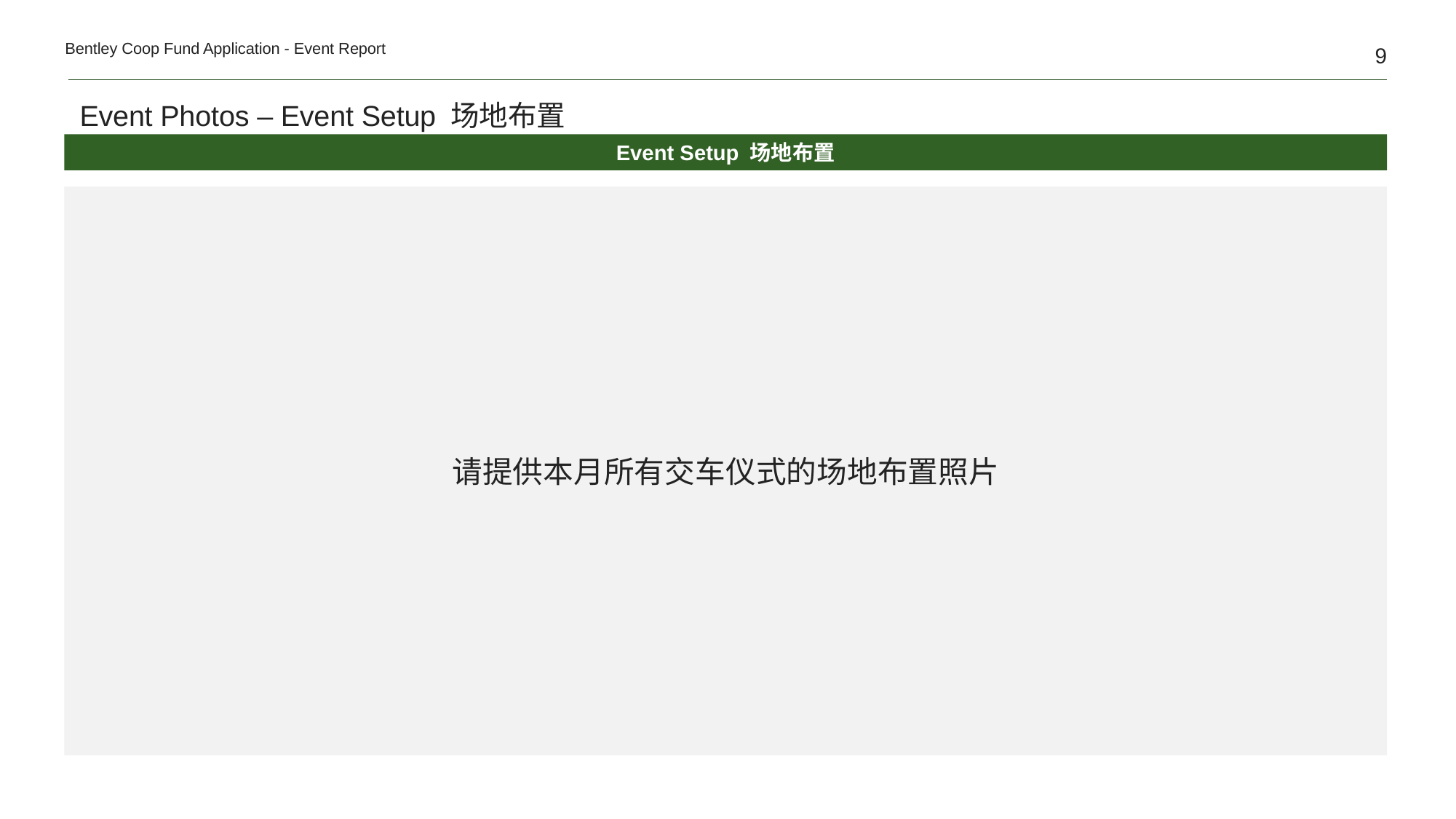

9
Bentley Coop Fund Application - Event Report
Event Photos – Event Setup 场地布置
Event Setup 场地布置
请提供本月所有交车仪式的场地布置照片